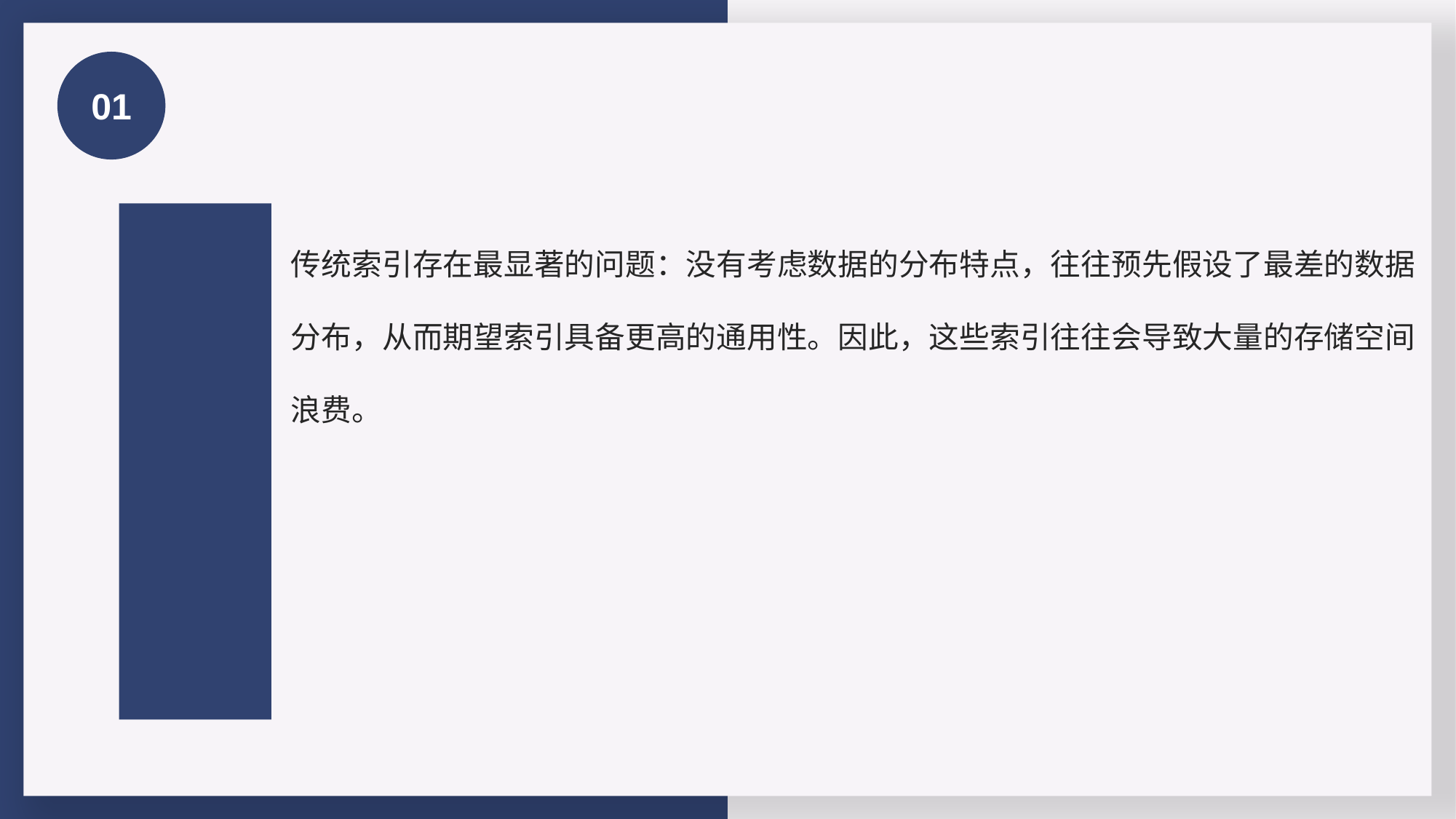

01

传统索引存在最显著的问题：没有考虑数据的分布特点，往往预先假设了最差的数据分布，从而期望索引具备更高的通用性。因此，这些索引往往会导致大量的存储空间浪费。